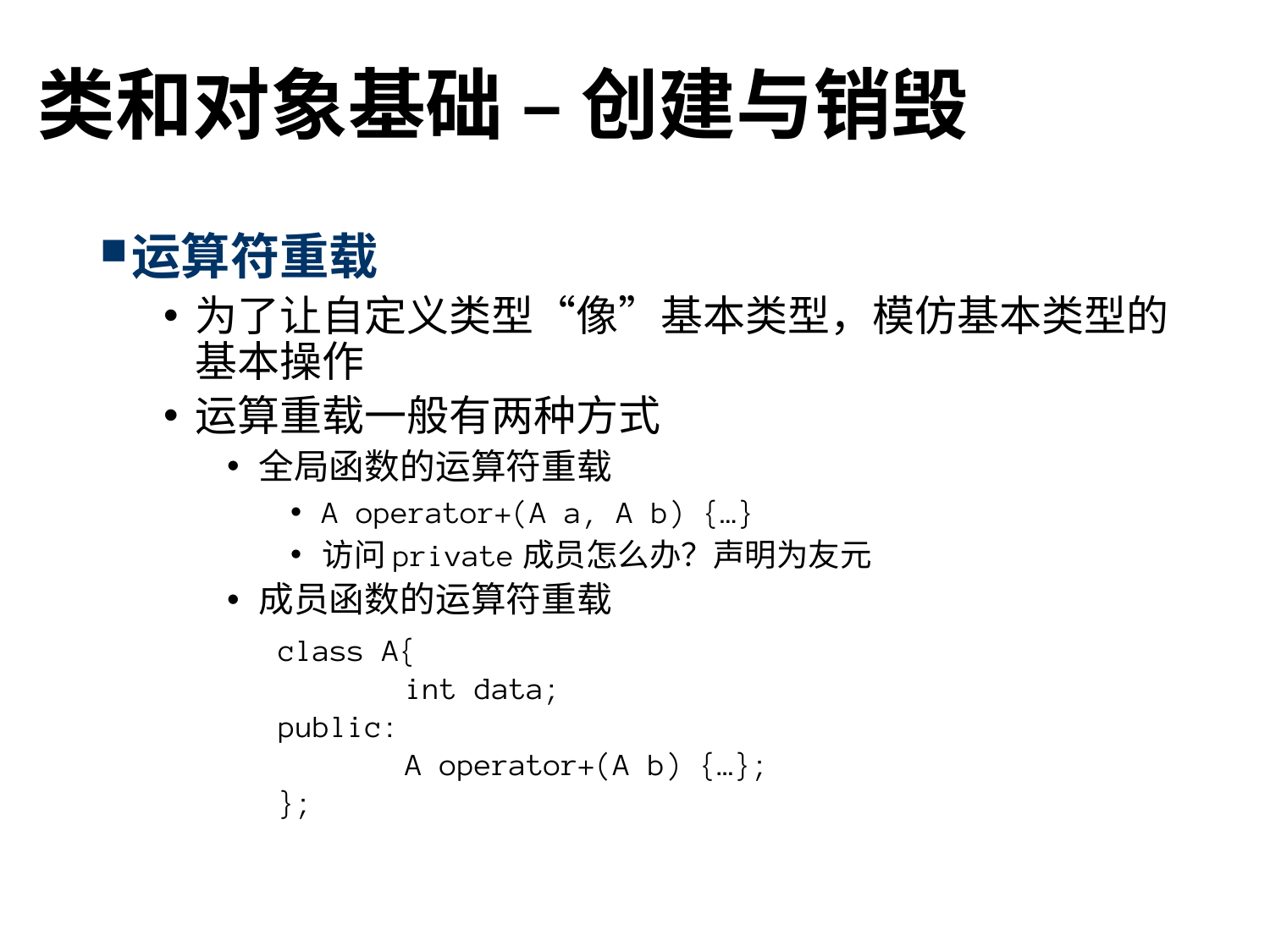

# 类和对象基础 – 创建与销毁
运算符重载
为了让自定义类型“像”基本类型，模仿基本类型的基本操作
运算重载一般有两种方式
全局函数的运算符重载
A operator+(A a, A b) {…}
访问private成员怎么办？声明为友元
成员函数的运算符重载
class A{
	int data;
public:
	A operator+(A b) {…};
};